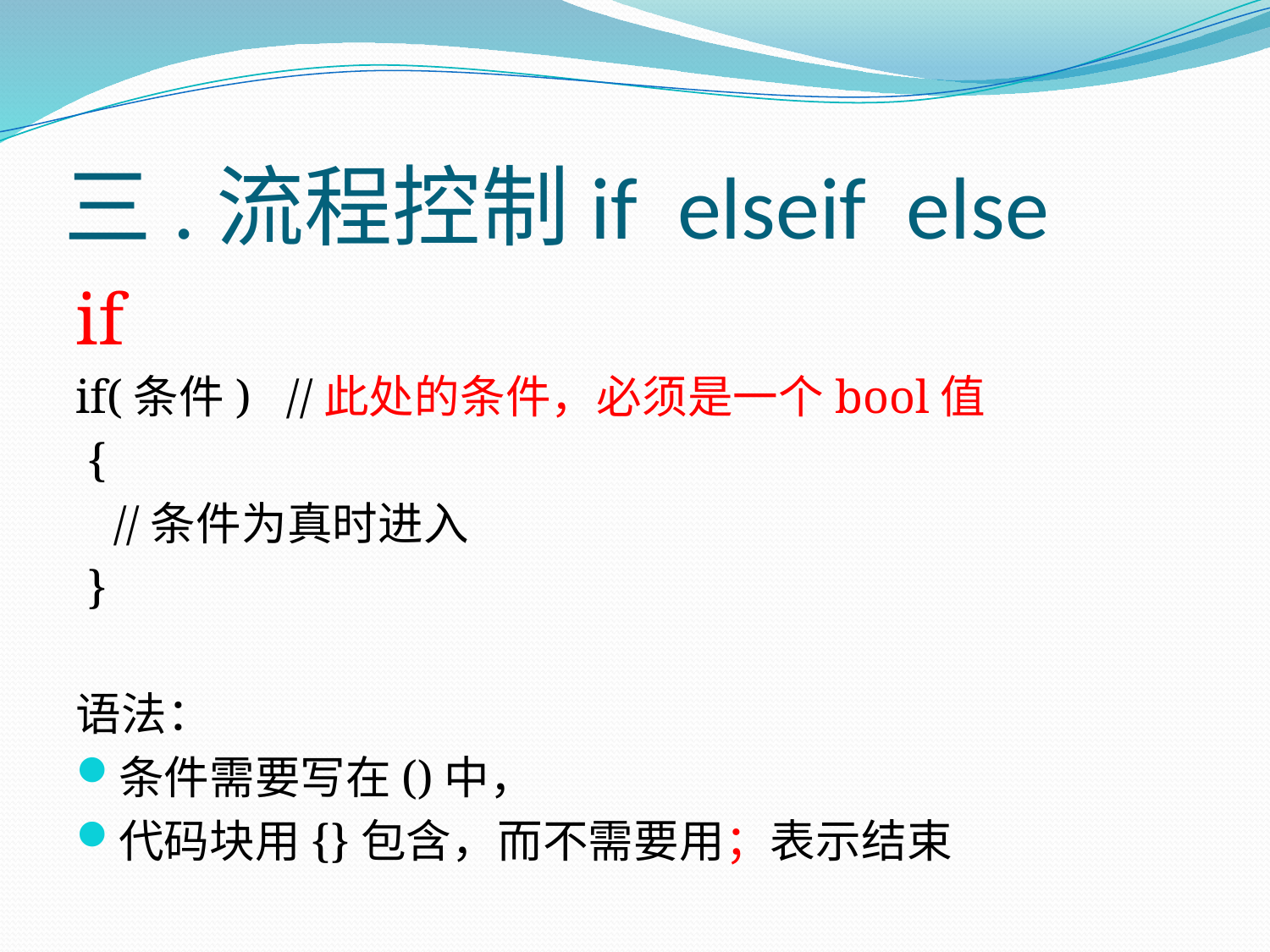

# 三.流程控制if  elseif  else
if
if(条件)   //此处的条件，必须是一个bool值
 {
	//条件为真时进入
 }

语法：
条件需要写在()中，
代码块用{}包含，而不需要用；表示结束